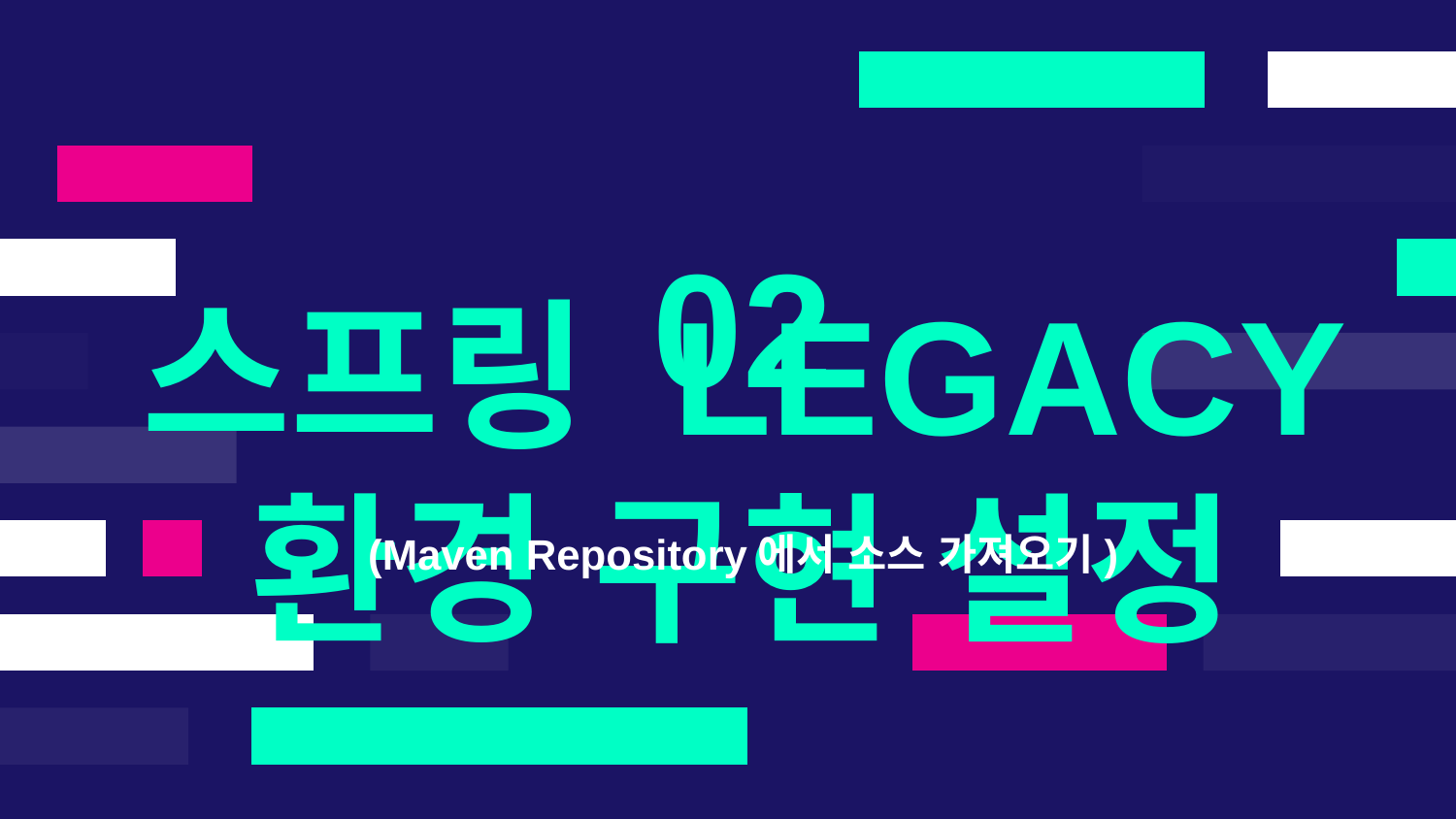

02
# 스프링 LEGACY 환경 구현 설정
(Maven Repository에서 소스 가져오기)